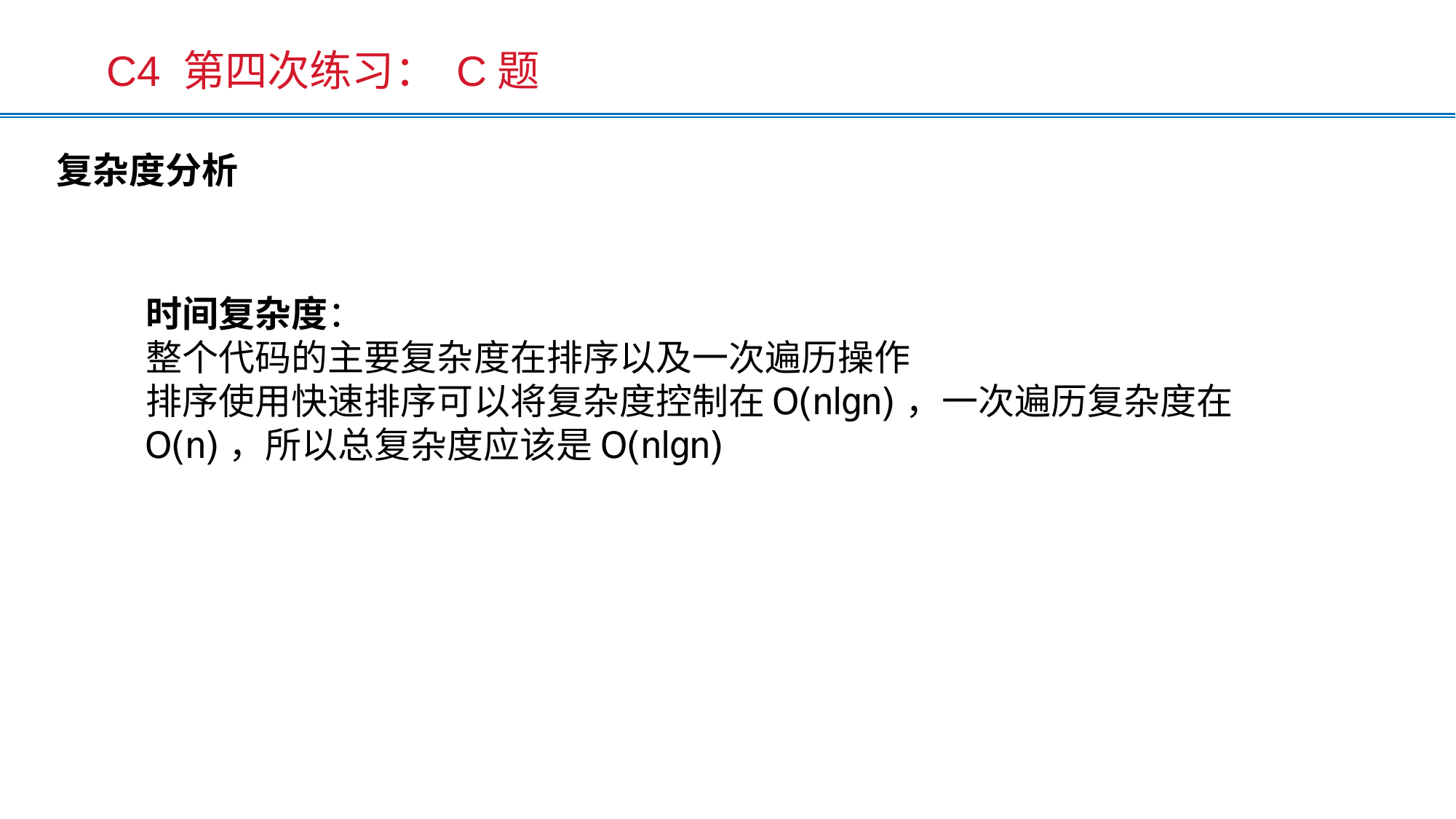

C4 第四次练习： C题
复杂度分析

时间复杂度：
整个代码的主要复杂度在排序以及一次遍历操作
排序使用快速排序可以将复杂度控制在O(nlgn)，一次遍历复杂度在O(n)，所以总复杂度应该是O(nlgn)